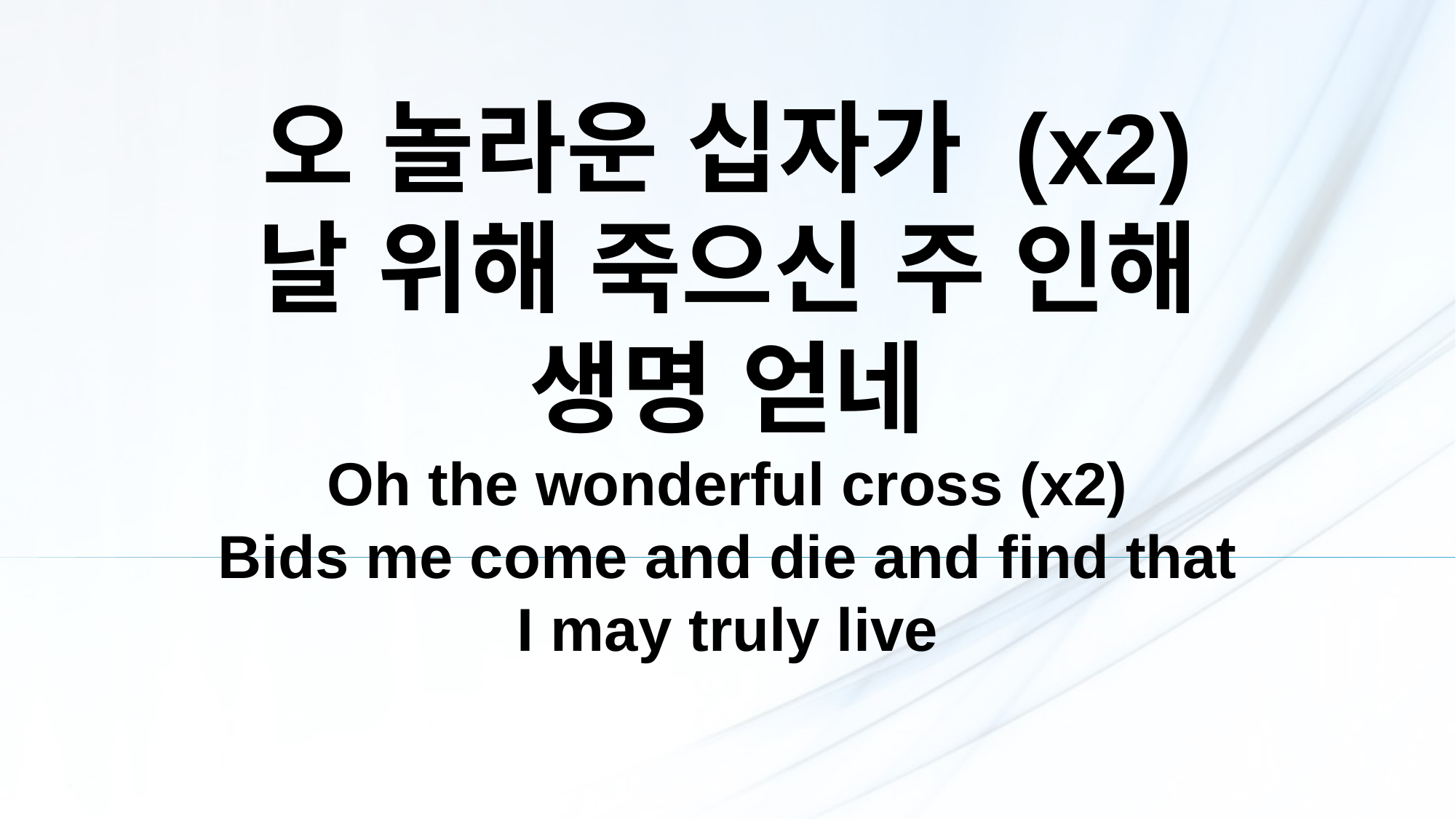

# 오 놀라운 십자가 (x2) 날 위해 죽으신 주 인해 생명 얻네 Oh the wonderful cross (x2) Bids me come and die and find that I may truly live